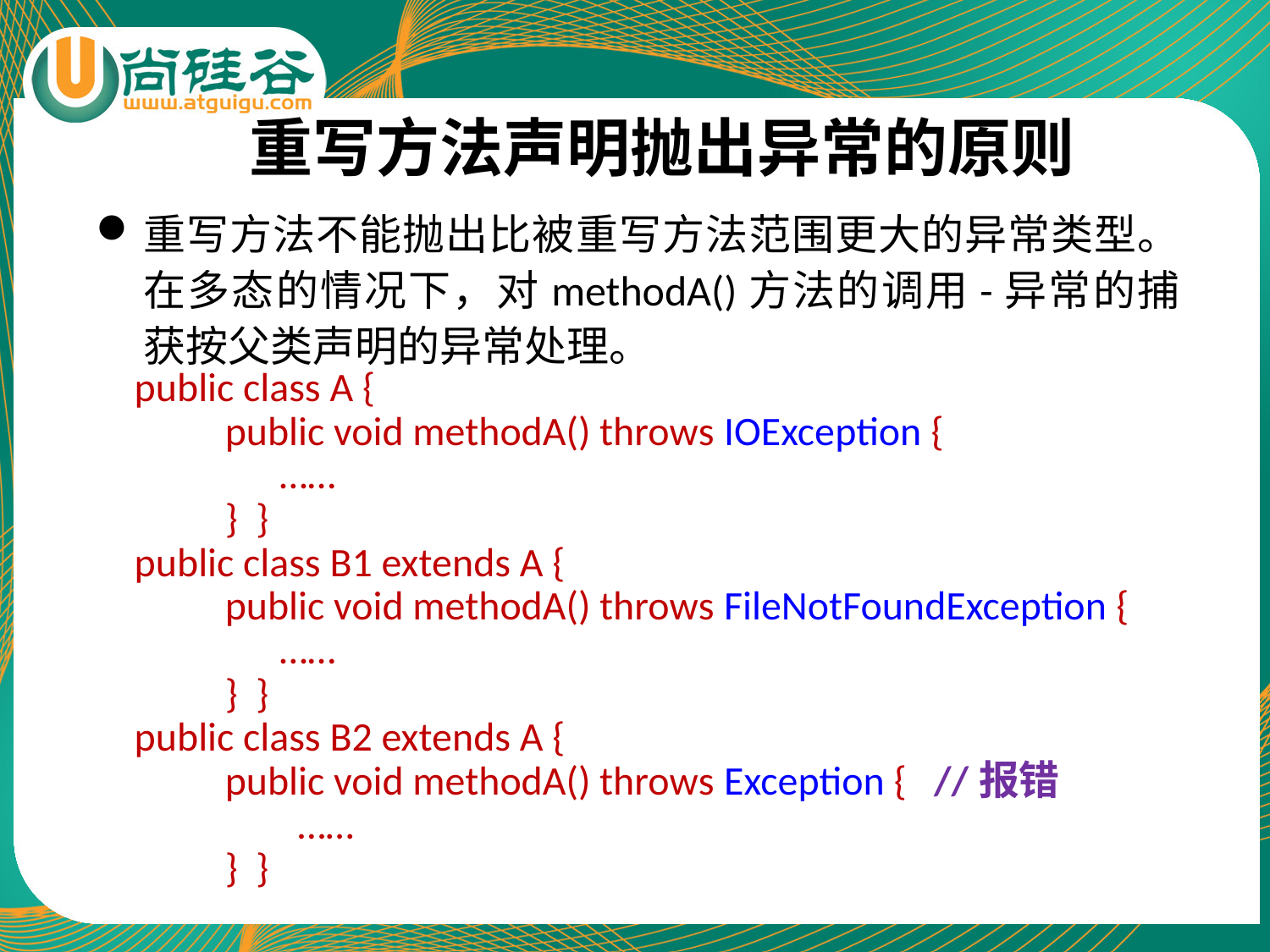

# 重写方法声明抛出异常的原则
重写方法不能抛出比被重写方法范围更大的异常类型。在多态的情况下，对methodA()方法的调用-异常的捕获按父类声明的异常处理。
    public class A {
 	public void methodA() throws IOException {
 	      ……
 	}  }
    public class B1 extends A {
 	public void methodA() throws FileNotFoundException {
 	      ……
 	}  }
    public class B2 extends A {
 	public void methodA() throws Exception {   //报错
 	        ……
    	}  }